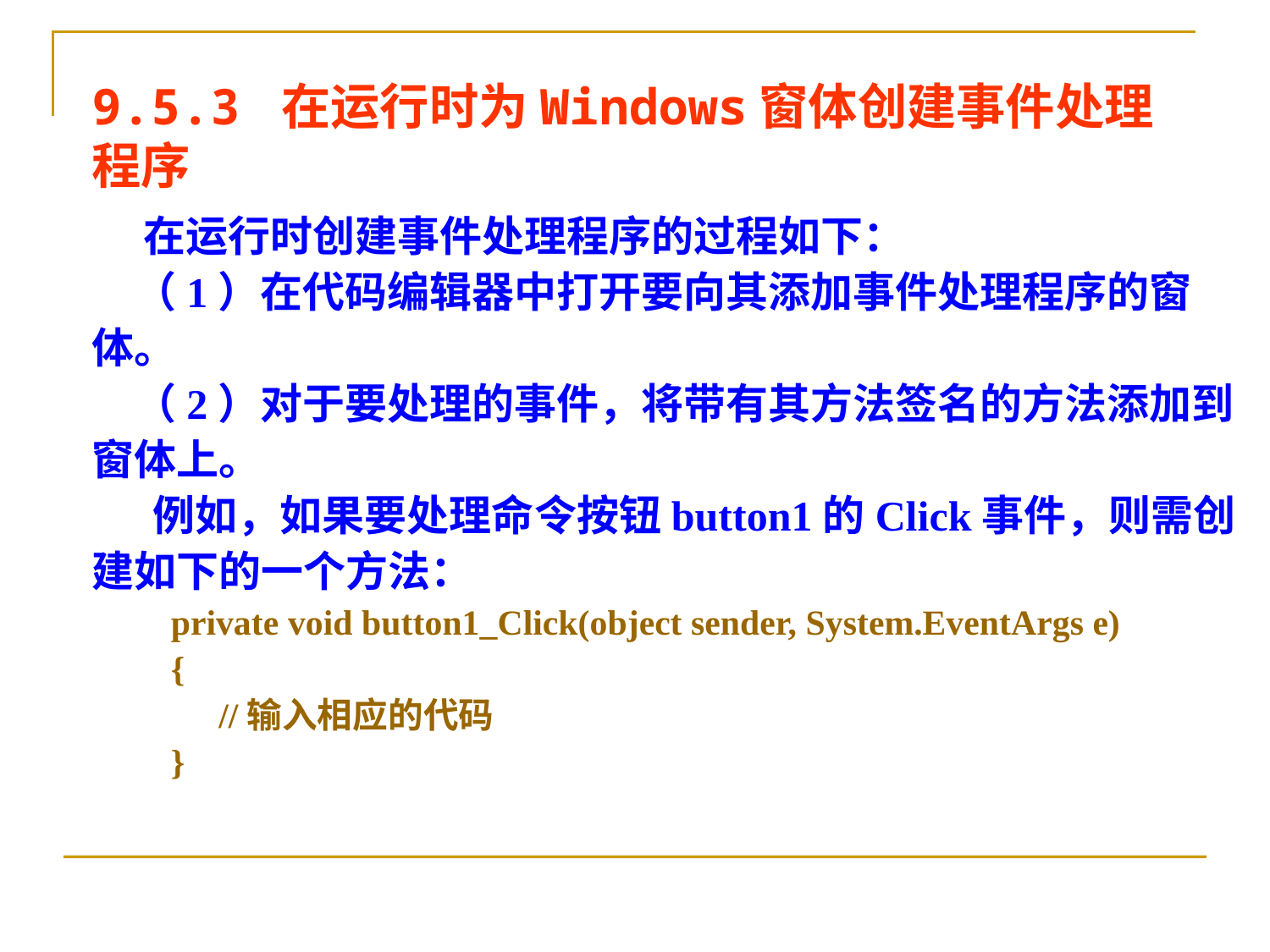

9.5.3 在运行时为Windows窗体创建事件处理程序
　 在运行时创建事件处理程序的过程如下：
　（1）在代码编辑器中打开要向其添加事件处理程序的窗体。
　（2）对于要处理的事件，将带有其方法签名的方法添加到窗体上。
　  例如，如果要处理命令按钮button1的Click事件，则需创建如下的一个方法：
　　private void button1_Click(object sender, System.EventArgs e)
　　{
	//输入相应的代码
　　}